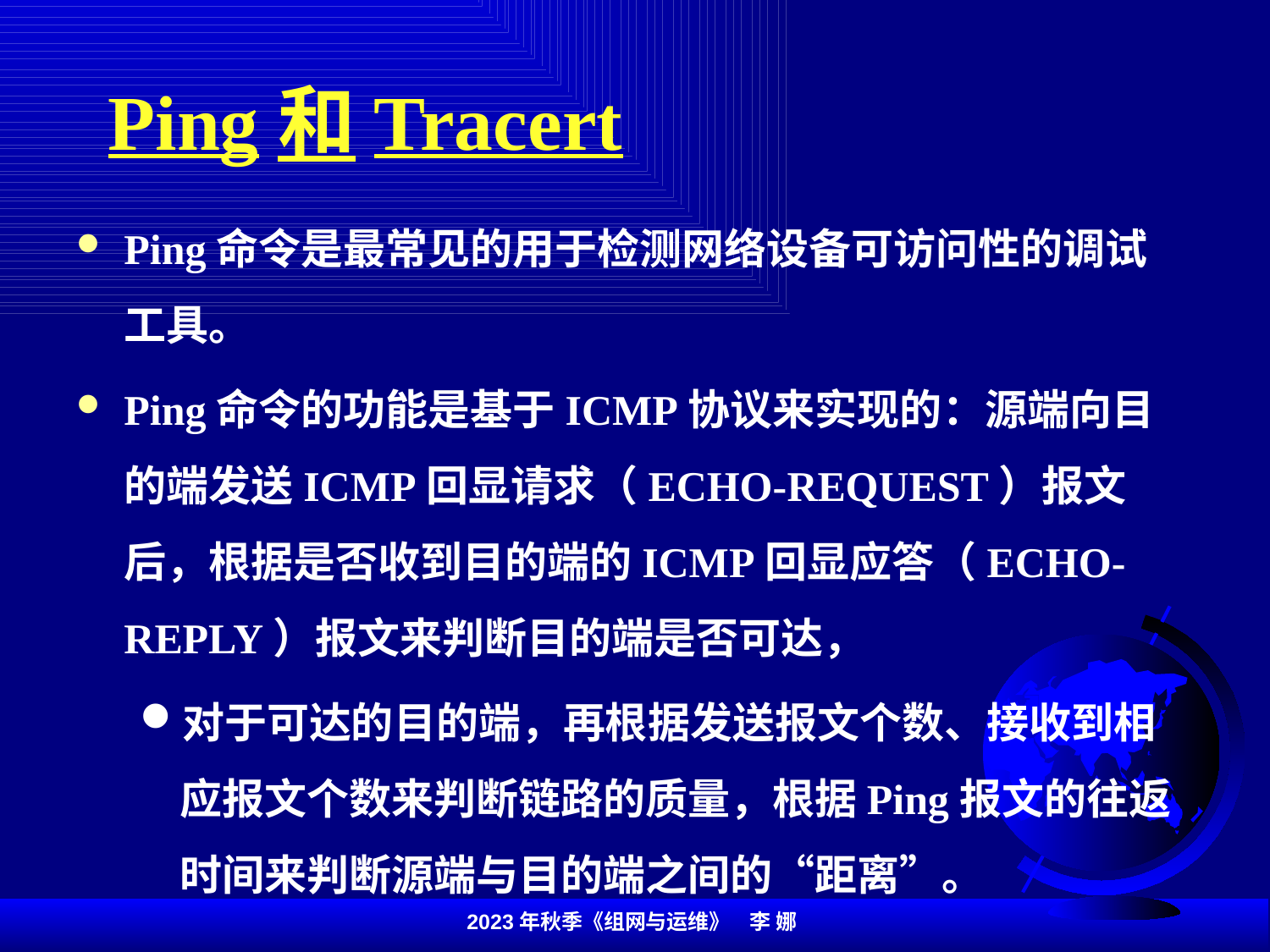

# Ping和Tracert
Ping命令是最常见的用于检测网络设备可访问性的调试工具。
Ping命令的功能是基于ICMP协议来实现的：源端向目的端发送ICMP回显请求（ECHO-REQUEST）报文后，根据是否收到目的端的ICMP回显应答（ECHO-REPLY）报文来判断目的端是否可达，
对于可达的目的端，再根据发送报文个数、接收到相应报文个数来判断链路的质量，根据Ping报文的往返时间来判断源端与目的端之间的“距离”。